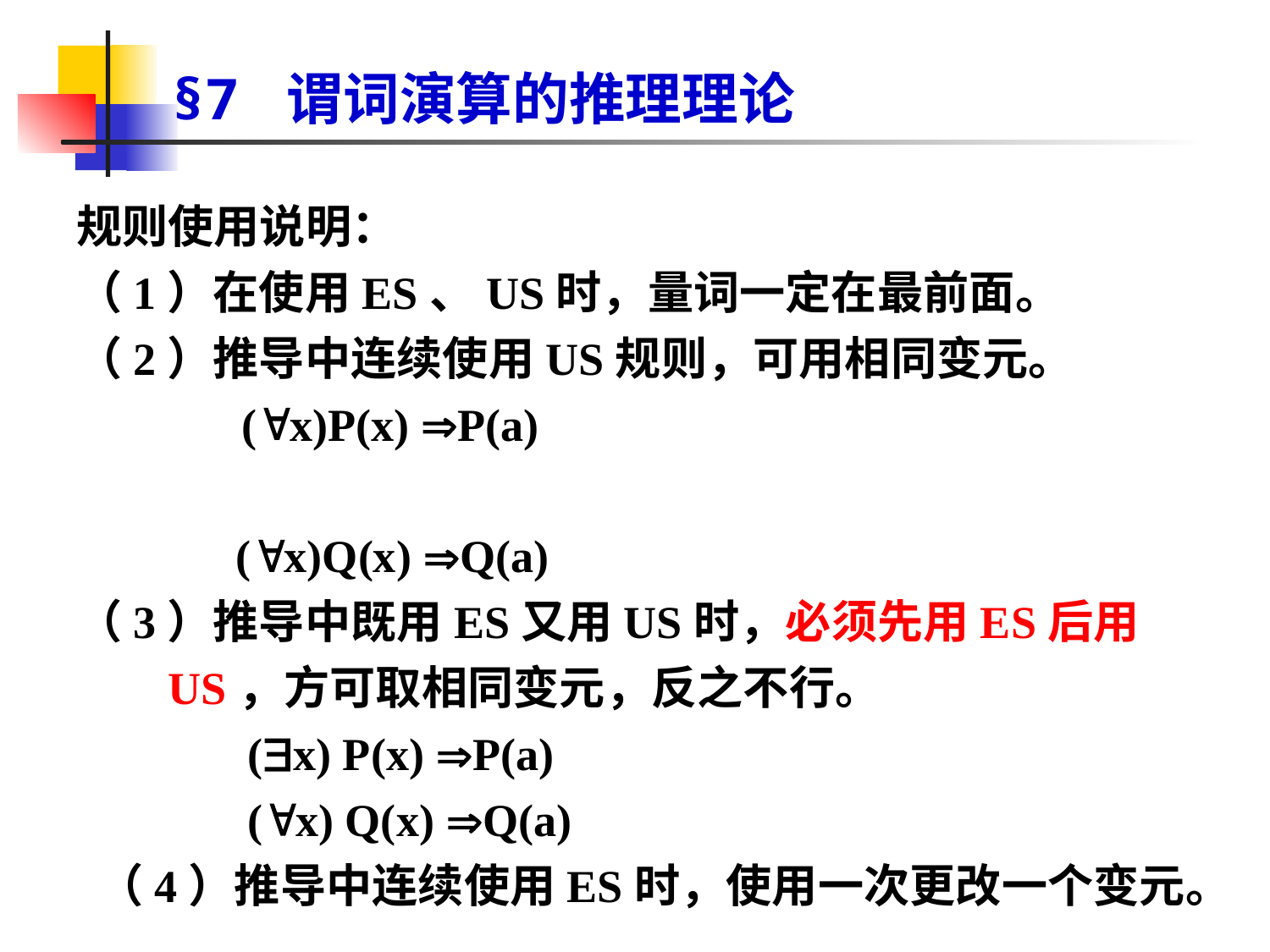

# §7 谓词演算的推理理论
规则使用说明：
（1）在使用ES、US时，量词一定在最前面。
（2）推导中连续使用US规则，可用相同变元。
      (∀x)P(x) ⇒P(a)
              (∀x)Q(x) ⇒Q(a)
（3）推导中既用ES又用US时，必须先用ES后用US，方可取相同变元，反之不行。
               (∃x) P(x) ⇒P(a)
               (∀x) Q(x) ⇒Q(a)
 （4）推导中连续使用ES时，使用一次更改一个变元。
92